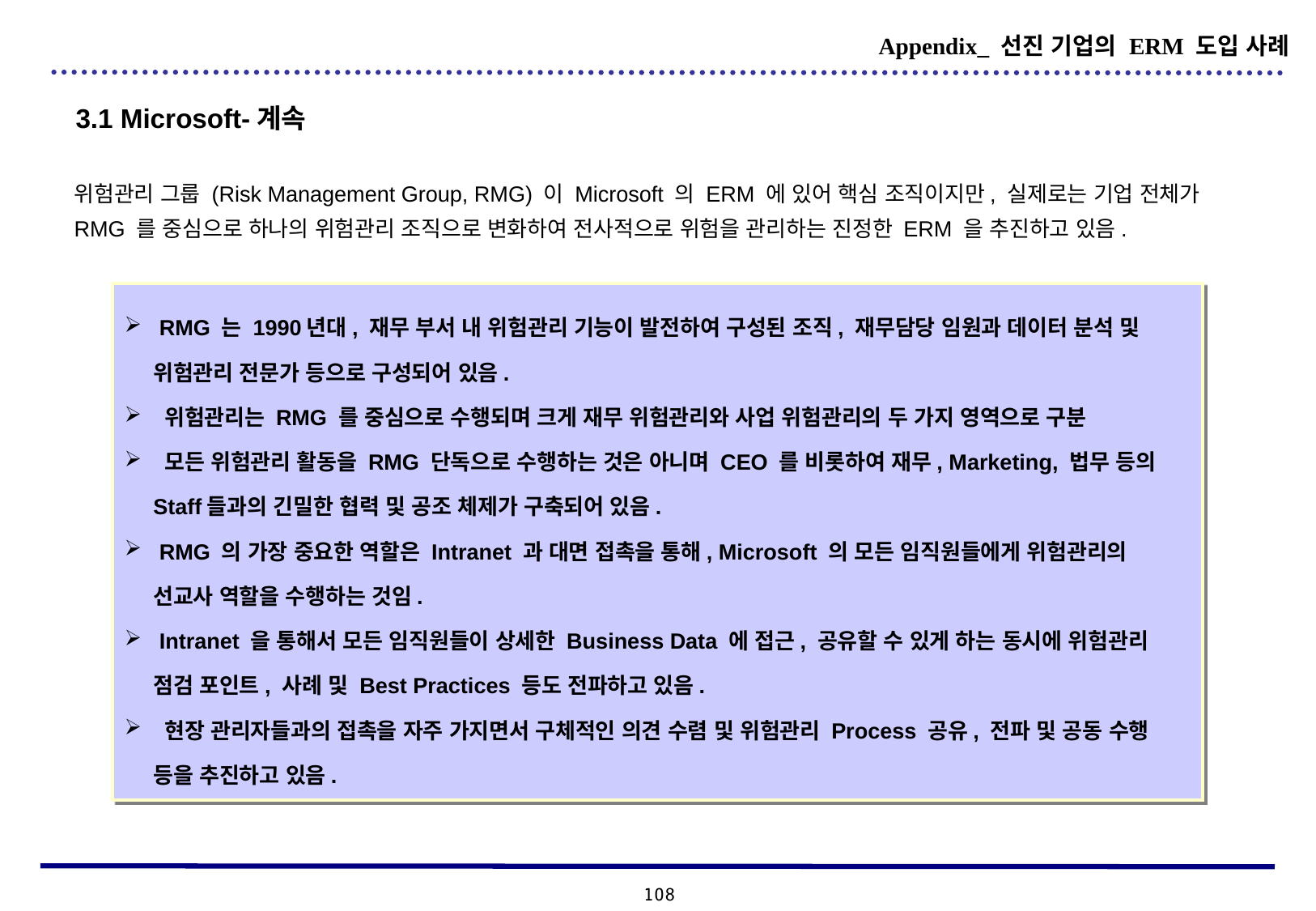

Appendix_ 선진 기업의 ERM 도입 사례
3.1 Microsoft-계속
위험관리 그룹 (Risk Management Group, RMG) 이 Microsoft 의 ERM 에 있어 핵심 조직이지만, 실제로는 기업 전체가 RMG 를 중심으로 하나의 위험관리 조직으로 변화하여 전사적으로 위험을 관리하는 진정한 ERM 을 추진하고 있음.
 RMG 는 1990년대, 재무 부서 내 위험관리 기능이 발전하여 구성된 조직, 재무담당 임원과 데이터 분석 및 위험관리 전문가 등으로 구성되어 있음.
 위험관리는 RMG 를 중심으로 수행되며 크게 재무 위험관리와 사업 위험관리의 두 가지 영역으로 구분
 모든 위험관리 활동을 RMG 단독으로 수행하는 것은 아니며 CEO 를 비롯하여 재무, Marketing, 법무 등의 Staff들과의 긴밀한 협력 및 공조 체제가 구축되어 있음.
 RMG 의 가장 중요한 역할은 Intranet 과 대면 접촉을 통해, Microsoft 의 모든 임직원들에게 위험관리의 선교사 역할을 수행하는 것임.
 Intranet 을 통해서 모든 임직원들이 상세한 Business Data 에 접근, 공유할 수 있게 하는 동시에 위험관리 점검 포인트, 사례 및 Best Practices 등도 전파하고 있음.
 현장 관리자들과의 접촉을 자주 가지면서 구체적인 의견 수렴 및 위험관리 Process 공유, 전파 및 공동 수행 등을 추진하고 있음.